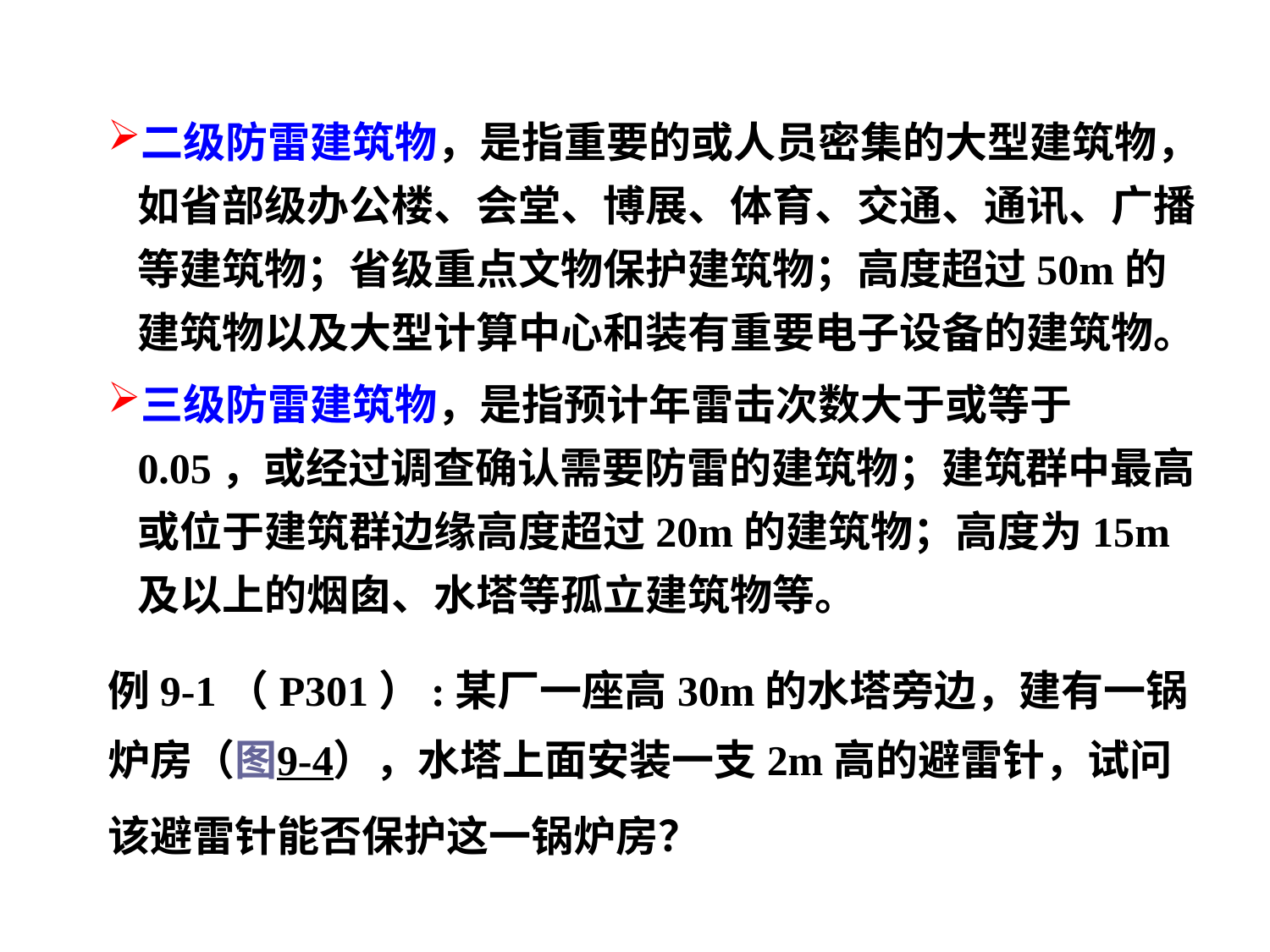

二级防雷建筑物，是指重要的或人员密集的大型建筑物，如省部级办公楼、会堂、博展、体育、交通、通讯、广播等建筑物；省级重点文物保护建筑物；高度超过50m的建筑物以及大型计算中心和装有重要电子设备的建筑物。
三级防雷建筑物，是指预计年雷击次数大于或等于0.05，或经过调查确认需要防雷的建筑物；建筑群中最高或位于建筑群边缘高度超过20m的建筑物；高度为15m及以上的烟囱、水塔等孤立建筑物等。

例9-1（P301）:某厂一座高30m的水塔旁边，建有一锅炉房（图9-4），水塔上面安装一支2m高的避雷针，试问该避雷针能否保护这一锅炉房？